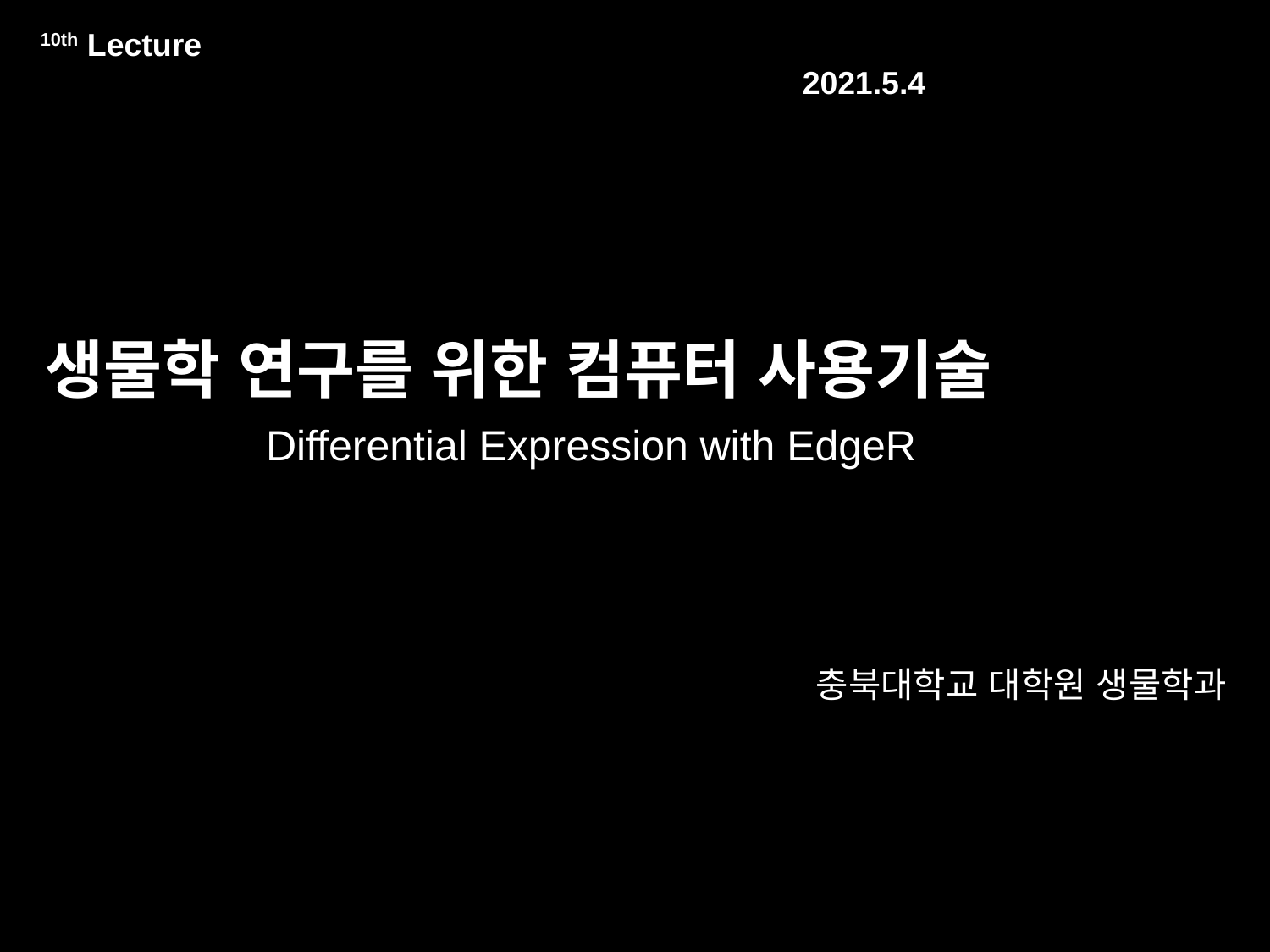

10th Lecture														2021.5.4
# 생물학 연구를 위한 컴퓨터 사용기술
Differential Expression with EdgeR
충북대학교 대학원 생물학과